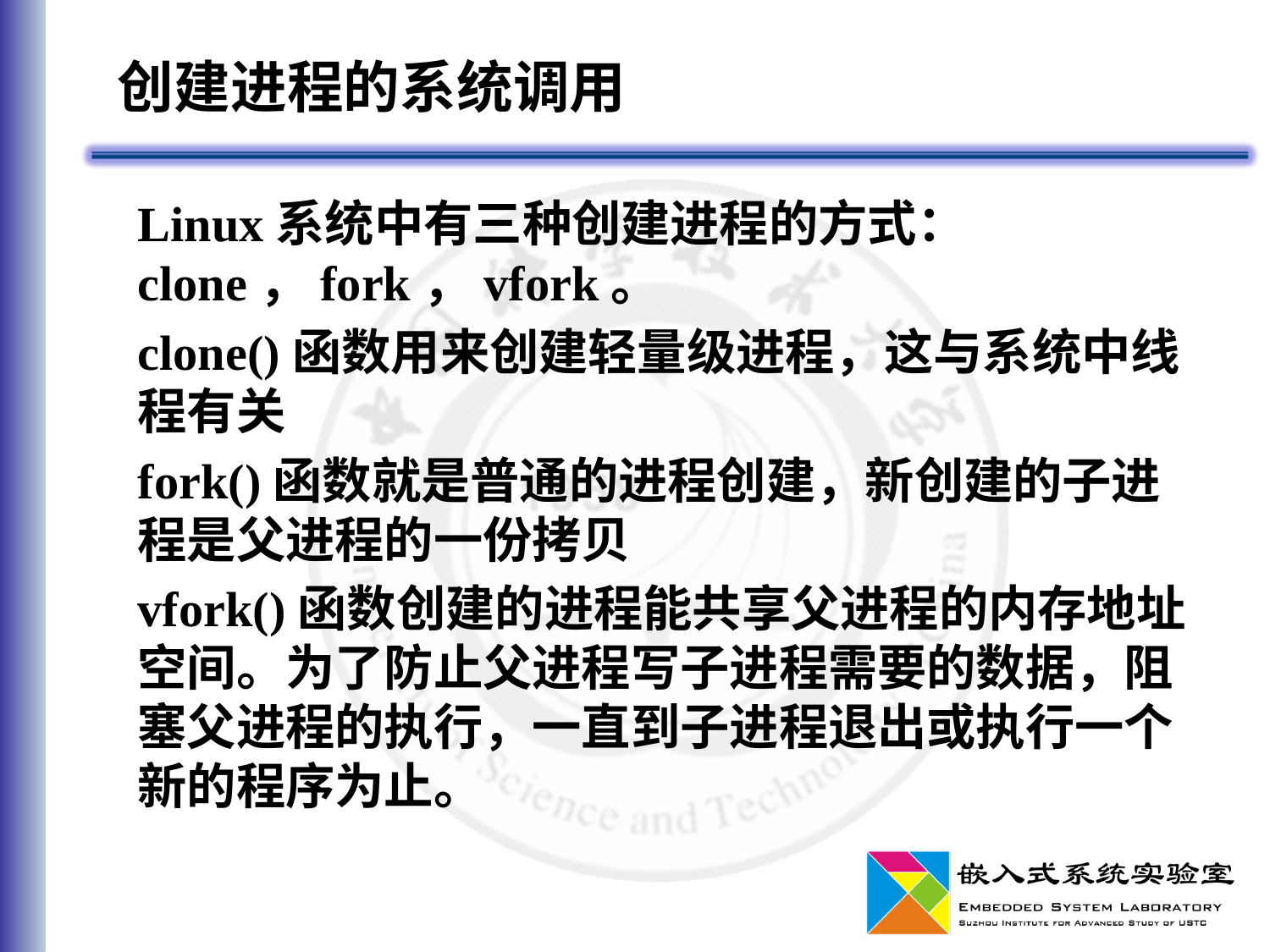

# 创建进程的系统调用
Linux系统中有三种创建进程的方式：clone，fork，vfork。
clone()函数用来创建轻量级进程，这与系统中线程有关
fork()函数就是普通的进程创建，新创建的子进程是父进程的一份拷贝
vfork()函数创建的进程能共享父进程的内存地址空间。为了防止父进程写子进程需要的数据，阻塞父进程的执行，一直到子进程退出或执行一个新的程序为止。